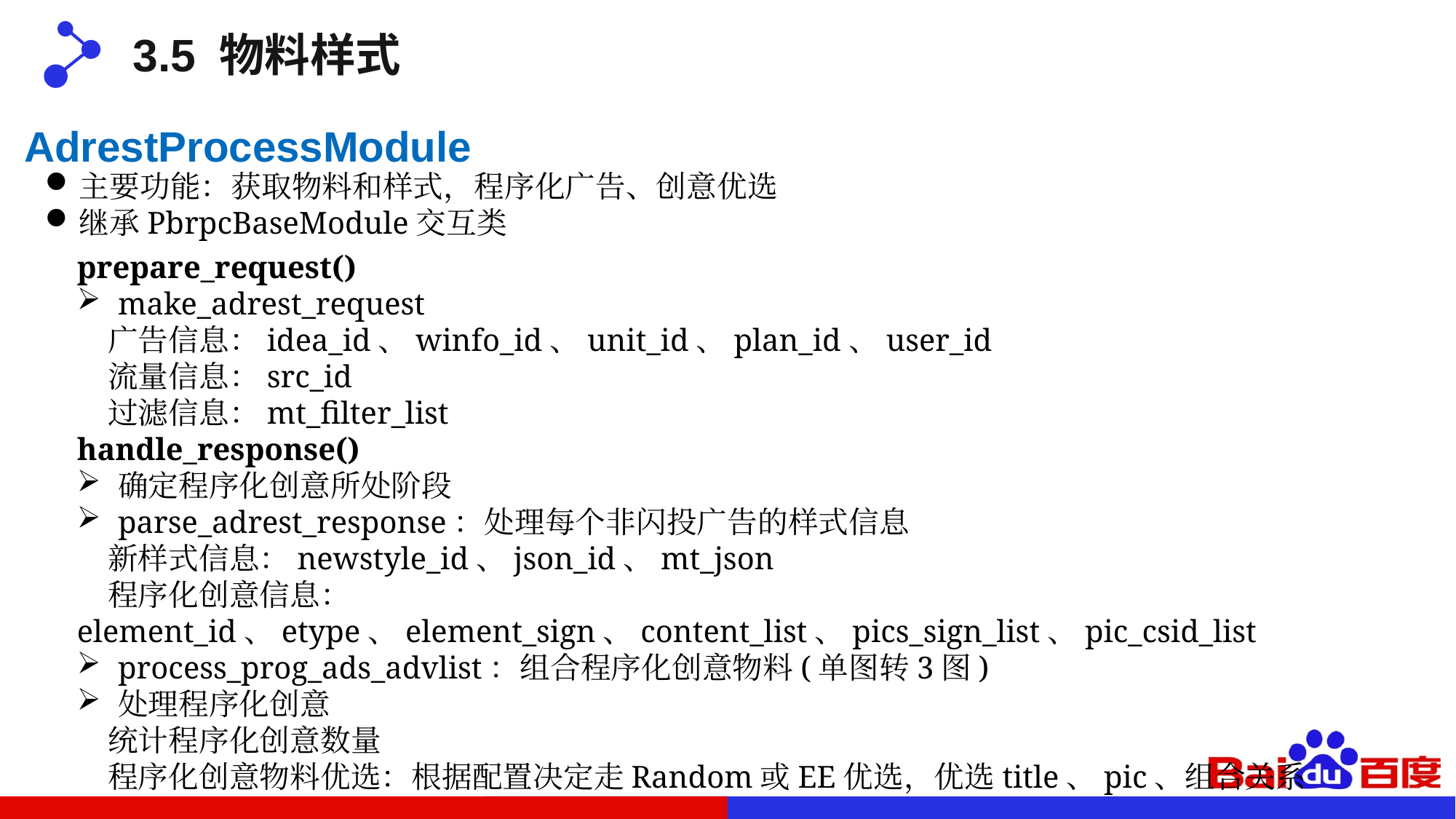

3.5 物料样式
AdrestProcessModule
主要功能：获取物料和样式，程序化广告、创意优选
继承PbrpcBaseModule交互类
prepare_request()
make_adrest_request
   广告信息：idea_id、winfo_id、unit_id、plan_id、user_id
   流量信息：src_id
   过滤信息：mt_filter_list
handle_response()
确定程序化创意所处阶段
parse_adrest_response：处理每个非闪投广告的样式信息
   新样式信息：newstyle_id、json_id、mt_json
   程序化创意信息：element_id、etype、element_sign、content_list、pics_sign_list、pic_csid_list
process_prog_ads_advlist：组合程序化创意物料(单图转3图)
处理程序化创意
   统计程序化创意数量
   程序化创意物料优选：根据配置决定走Random或EE优选，优选title、pic、组合关系